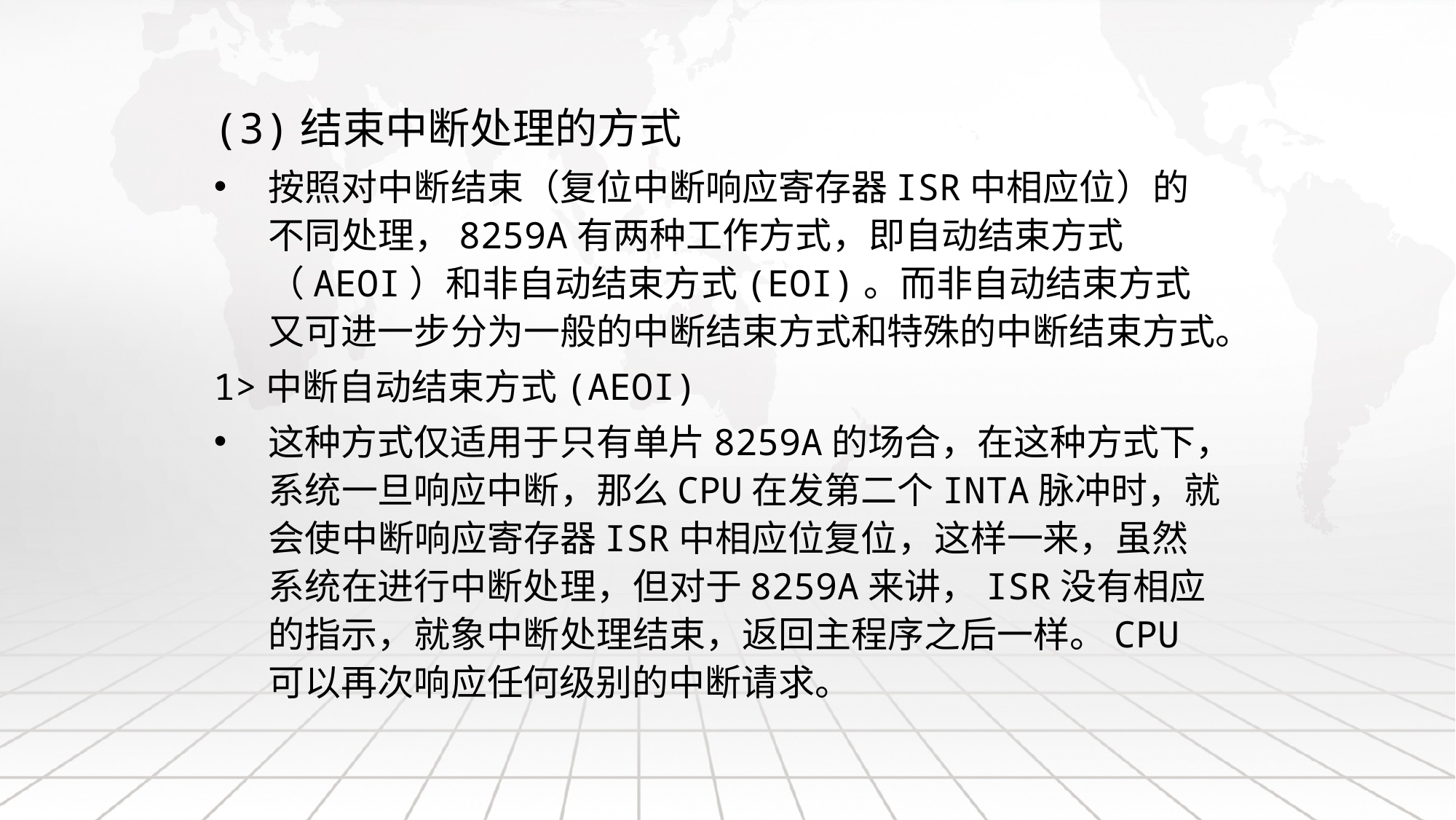

(3)结束中断处理的方式
按照对中断结束（复位中断响应寄存器ISR中相应位）的不同处理，8259A有两种工作方式，即自动结束方式（AEOI）和非自动结束方式(EOI)。而非自动结束方式又可进一步分为一般的中断结束方式和特殊的中断结束方式。
1>中断自动结束方式(AEOI)
这种方式仅适用于只有单片8259A的场合，在这种方式下，系统一旦响应中断，那么CPU在发第二个INTA脉冲时，就会使中断响应寄存器ISR中相应位复位，这样一来，虽然系统在进行中断处理，但对于8259A来讲，ISR没有相应的指示，就象中断处理结束，返回主程序之后一样。CPU可以再次响应任何级别的中断请求。